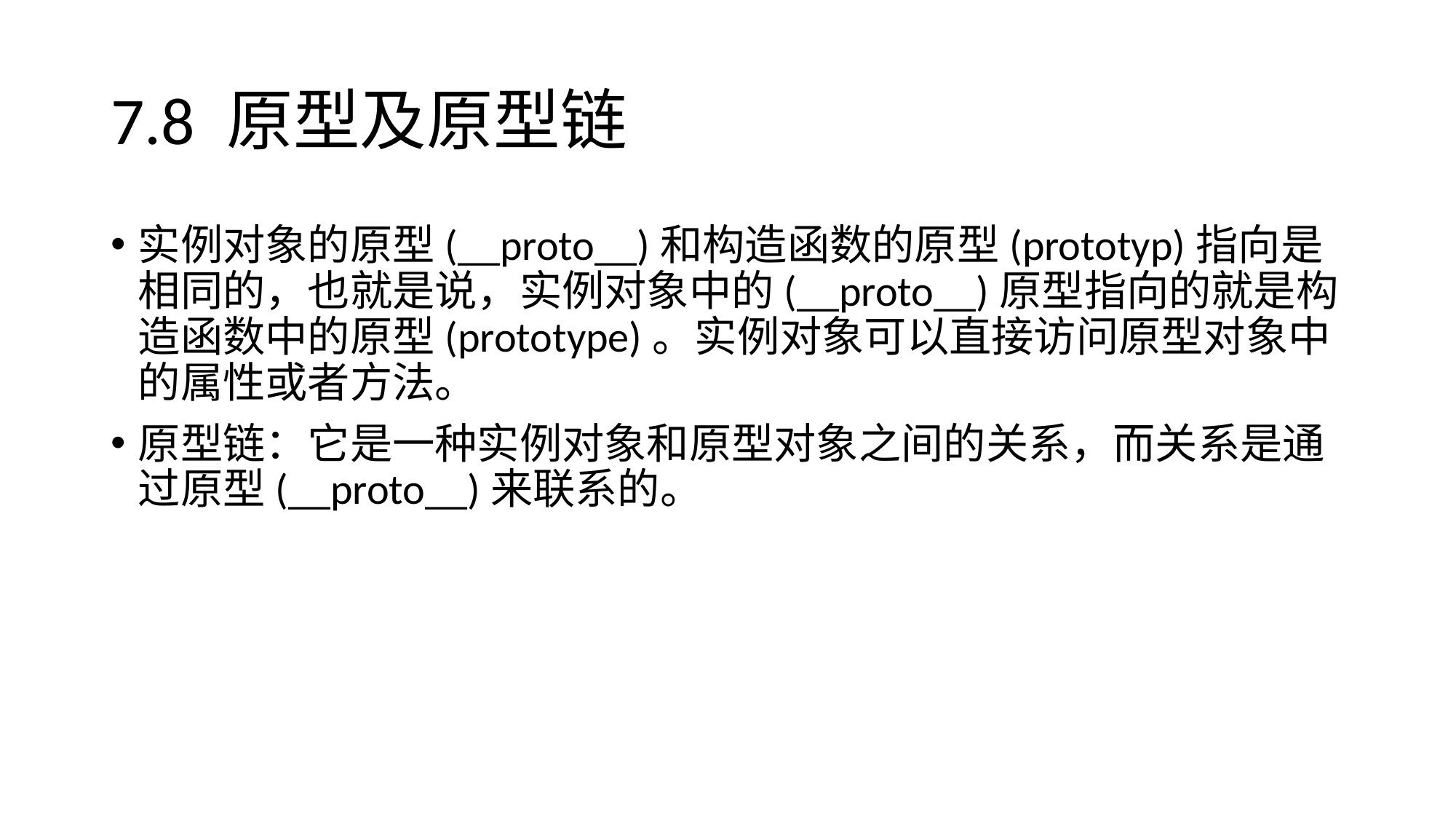

# 7.8 原型及原型链
实例对象的原型(__proto__)和构造函数的原型(prototyp)指向是相同的，也就是说，实例对象中的(__proto__)原型指向的就是构造函数中的原型(prototype)。实例对象可以直接访问原型对象中的属性或者方法。
原型链：它是一种实例对象和原型对象之间的关系，而关系是通过原型(__proto__)来联系的。